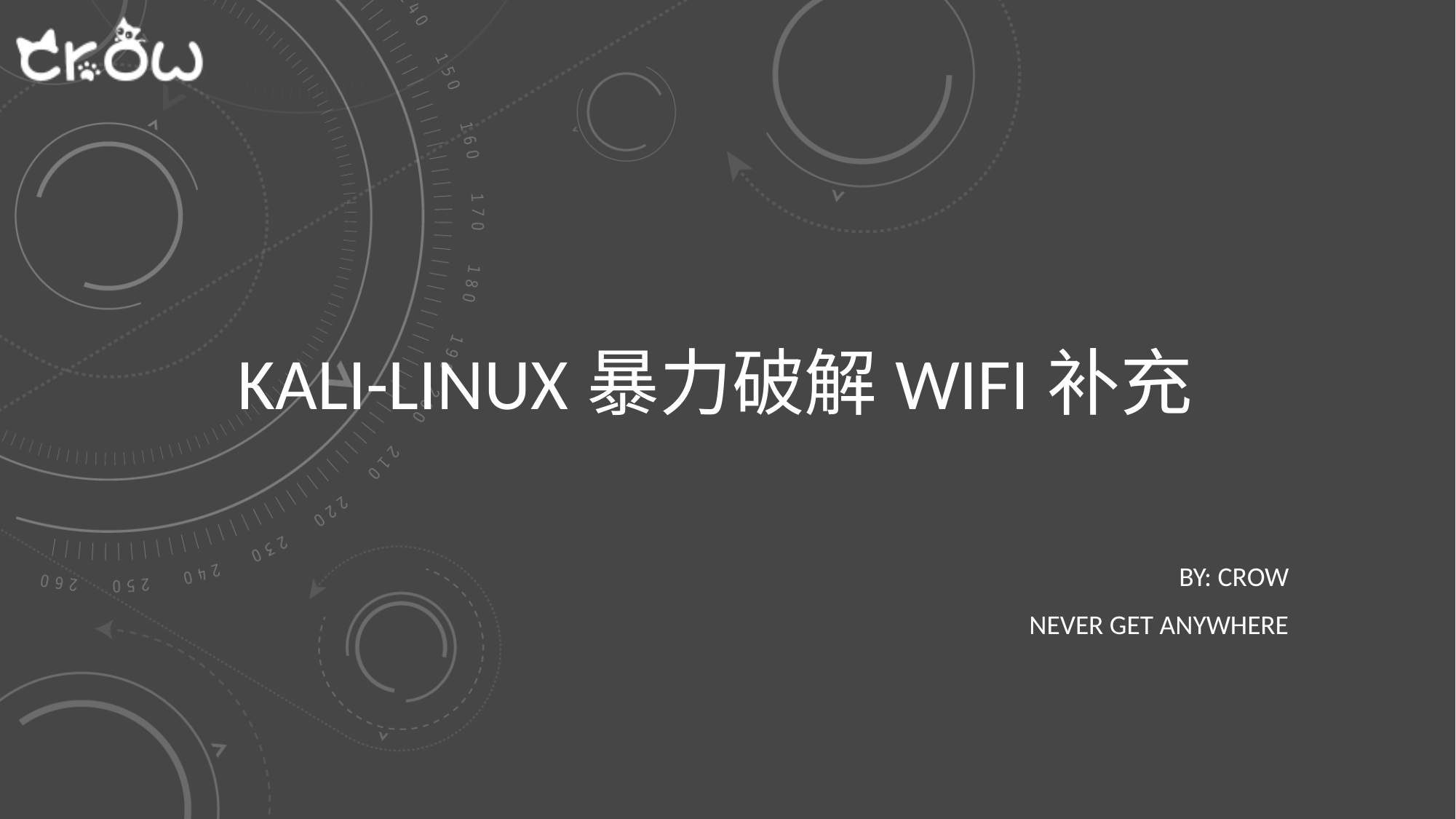

# Kali-linux暴力破解wifi补充
By: Crow
never get anywhere